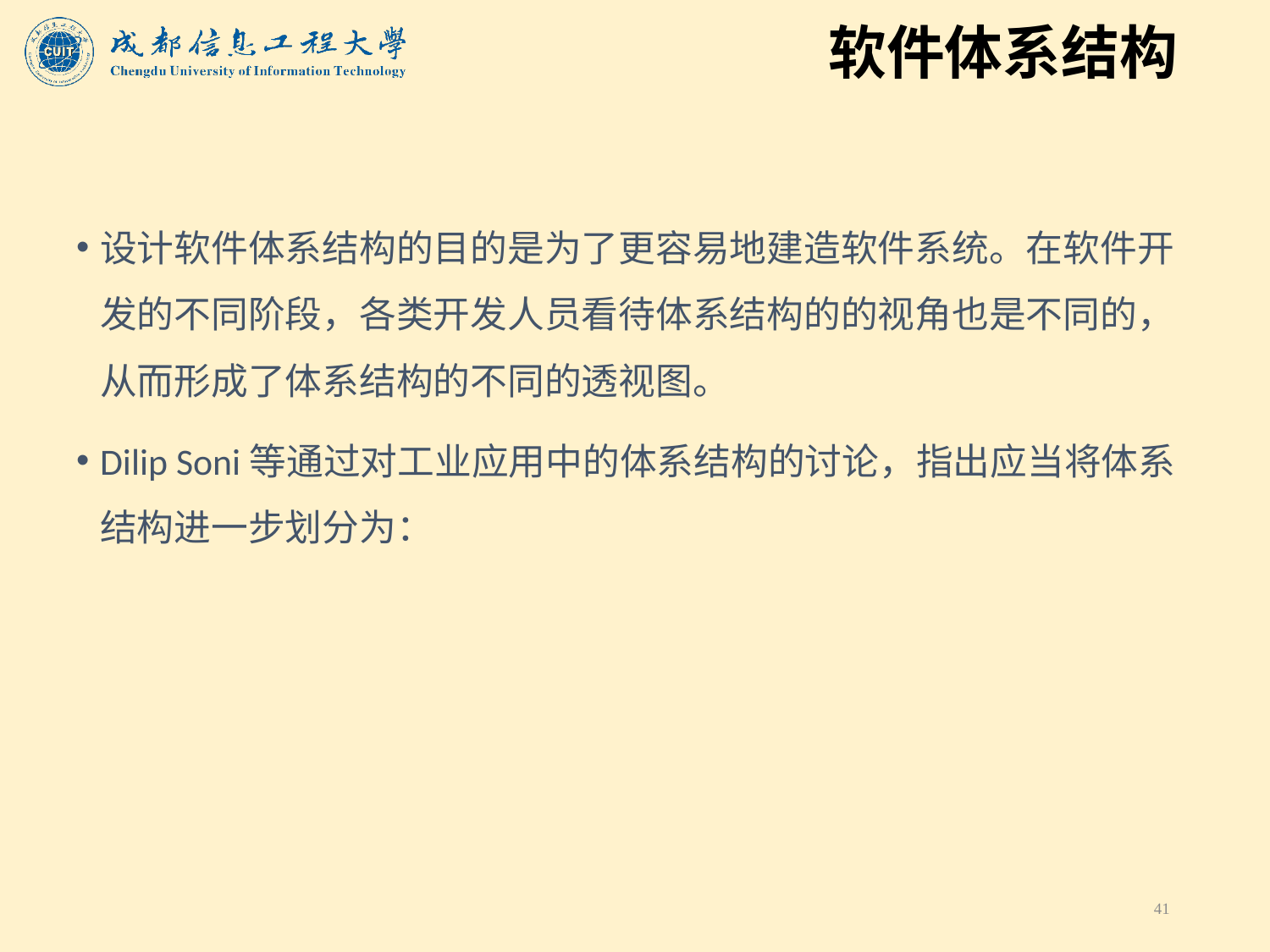

# 软件体系结构
设计软件体系结构的目的是为了更容易地建造软件系统。在软件开发的不同阶段，各类开发人员看待体系结构的的视角也是不同的，从而形成了体系结构的不同的透视图。
Dilip Soni等通过对工业应用中的体系结构的讨论，指出应当将体系结构进一步划分为：

41